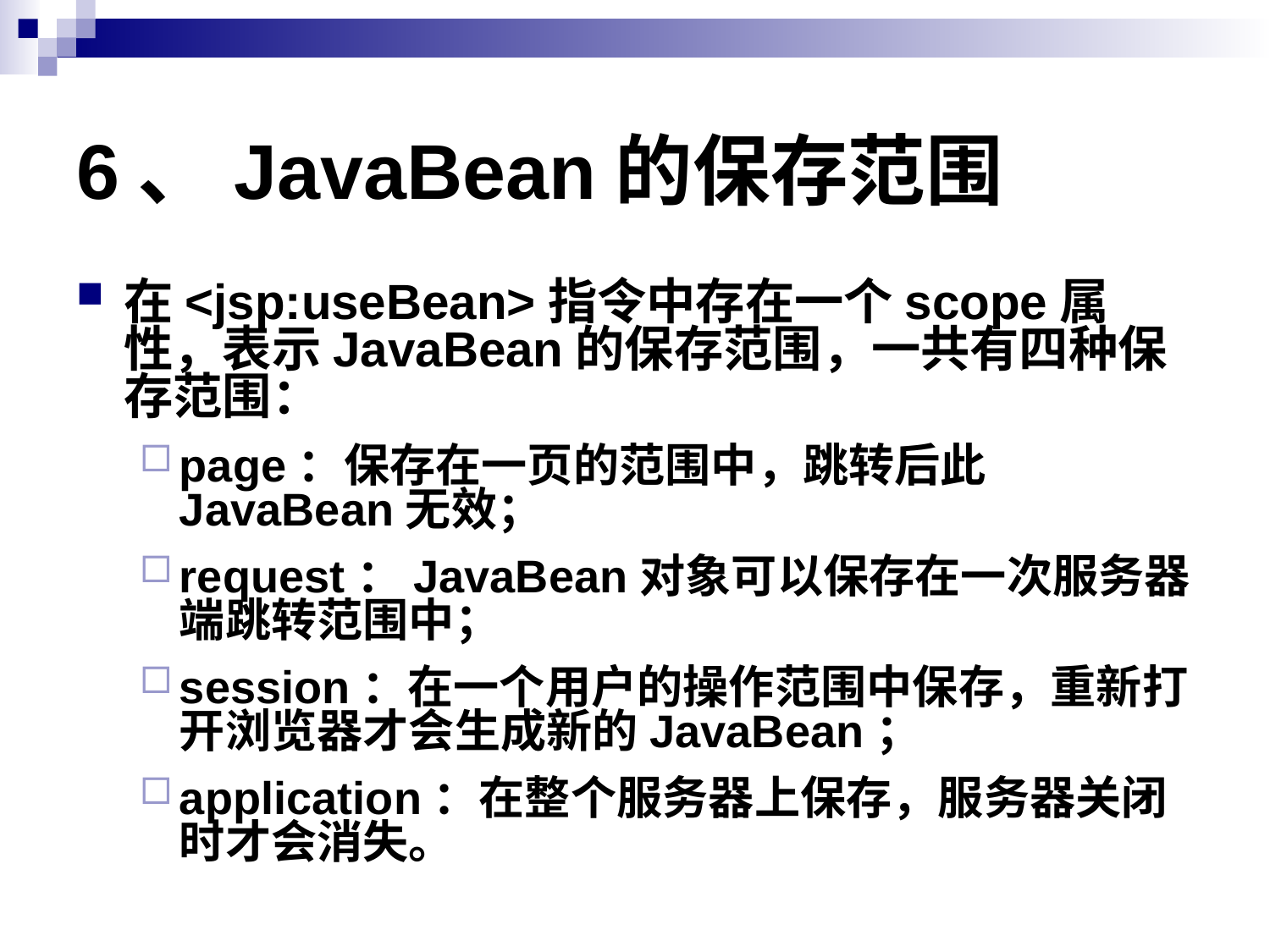

# 6、JavaBean的保存范围
在<jsp:useBean>指令中存在一个scope属性，表示JavaBean的保存范围，一共有四种保存范围：
page：保存在一页的范围中，跳转后此JavaBean无效；
request：JavaBean对象可以保存在一次服务器端跳转范围中；
session：在一个用户的操作范围中保存，重新打开浏览器才会生成新的JavaBean；
application：在整个服务器上保存，服务器关闭时才会消失。
14